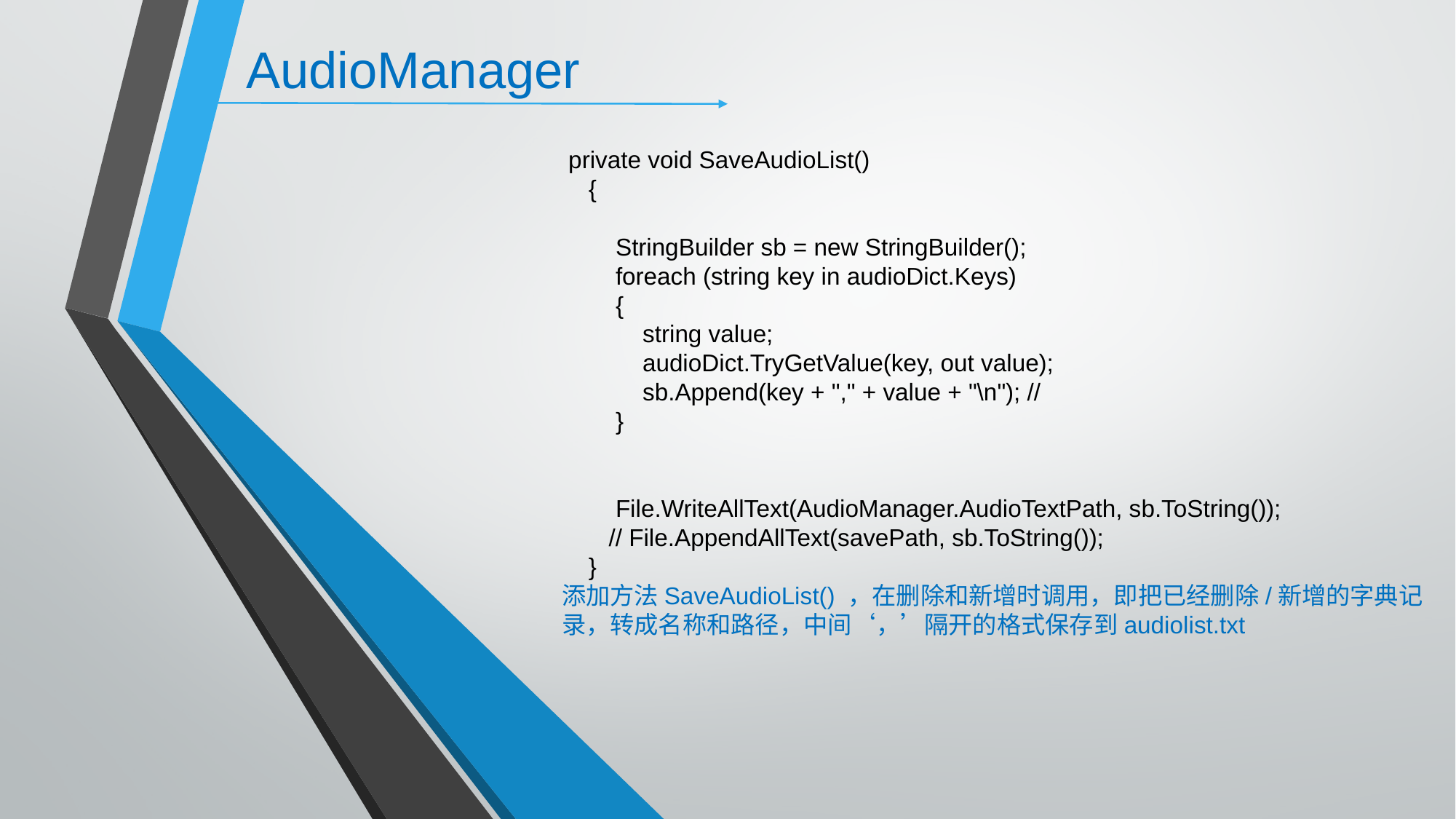

# AudioManager
 private void SaveAudioList()
    {

        StringBuilder sb = new StringBuilder();
        foreach (string key in audioDict.Keys)
        {
            string value;
            audioDict.TryGetValue(key, out value);
            sb.Append(key + "," + value + "\n"); //
        }

        File.WriteAllText(AudioManager.AudioTextPath, sb.ToString());
       // File.AppendAllText(savePath, sb.ToString());
    }
添加方法SaveAudioList() ，在删除和新增时调用，即把已经删除/新增的字典记录，转成名称和路径，中间‘，’隔开的格式保存到audiolist.txt